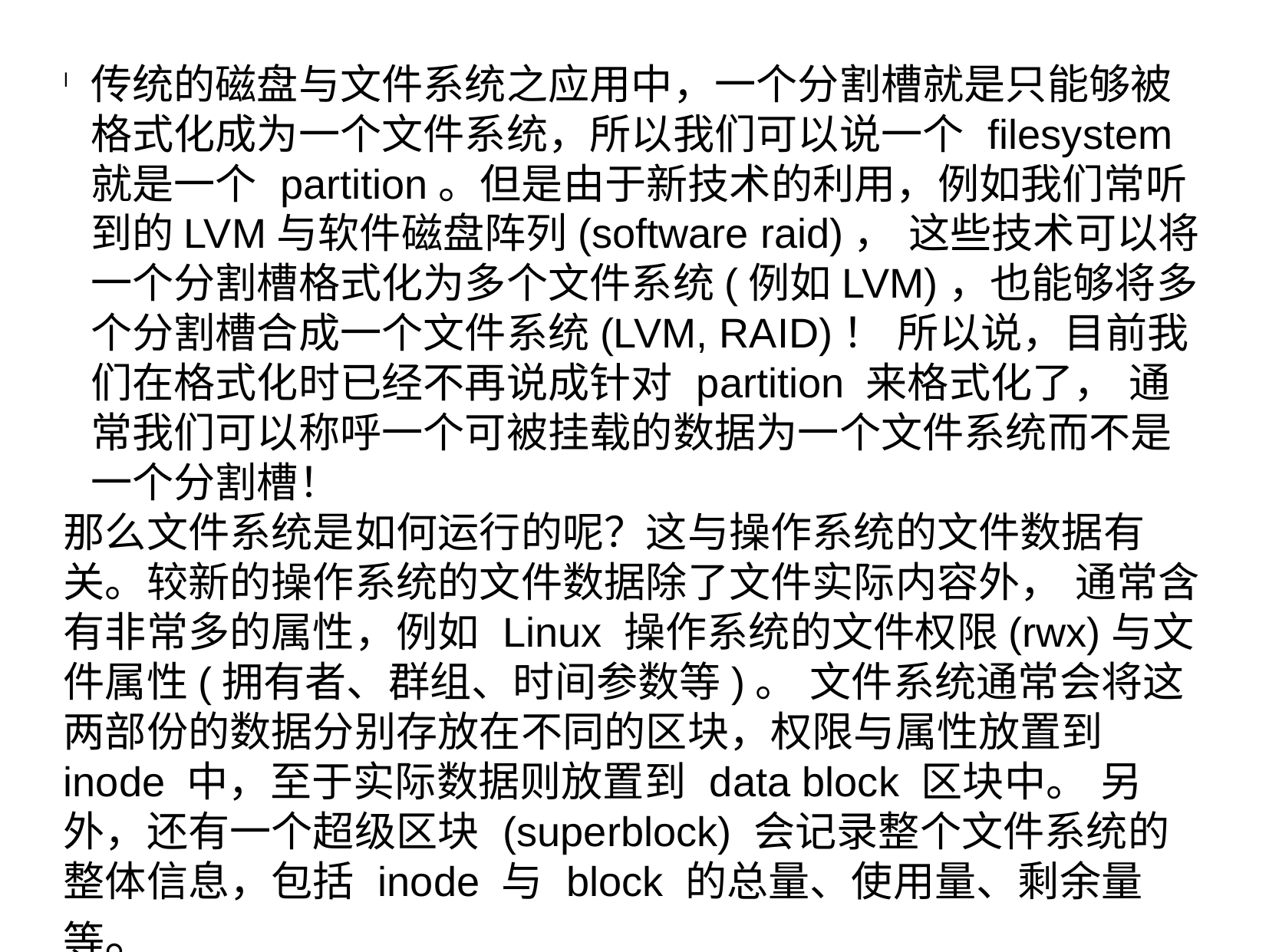

传统的磁盘与文件系统之应用中，一个分割槽就是只能够被格式化成为一个文件系统，所以我们可以说一个 filesystem 就是一个 partition。但是由于新技术的利用，例如我们常听到的LVM与软件磁盘阵列(software raid)， 这些技术可以将一个分割槽格式化为多个文件系统(例如LVM)，也能够将多个分割槽合成一个文件系统(LVM, RAID)！ 所以说，目前我们在格式化时已经不再说成针对 partition 来格式化了， 通常我们可以称呼一个可被挂载的数据为一个文件系统而不是一个分割槽！
那么文件系统是如何运行的呢？这与操作系统的文件数据有关。较新的操作系统的文件数据除了文件实际内容外， 通常含有非常多的属性，例如 Linux 操作系统的文件权限(rwx)与文件属性(拥有者、群组、时间参数等)。 文件系统通常会将这两部份的数据分别存放在不同的区块，权限与属性放置到 inode 中，至于实际数据则放置到 data block 区块中。 另外，还有一个超级区块 (superblock) 会记录整个文件系统的整体信息，包括 inode 与 block 的总量、使用量、剩余量等。